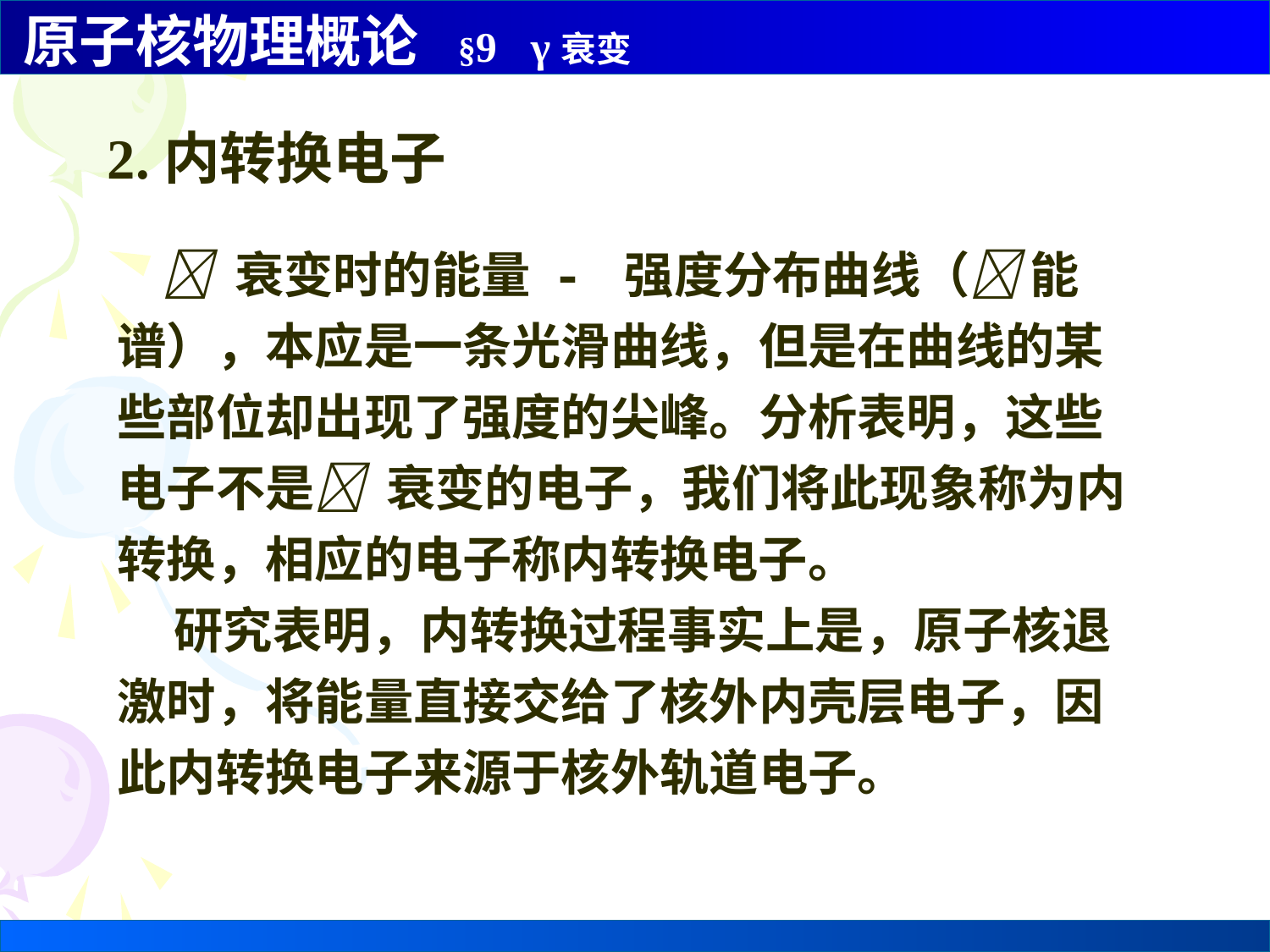

2.内转换电子
    β 衰变时的能量 - 强度分布曲线（β 能谱），本应是一条光滑曲线，但是在曲线的某些部位却出现了强度的尖峰。分析表明，这些电子不是β  衰变的电子，我们将此现象称为内转换，相应的电子称内转换电子。
    研究表明，内转换过程事实上是，原子核退激时，将能量直接交给了核外内壳层电子，因此内转换电子来源于核外轨道电子。